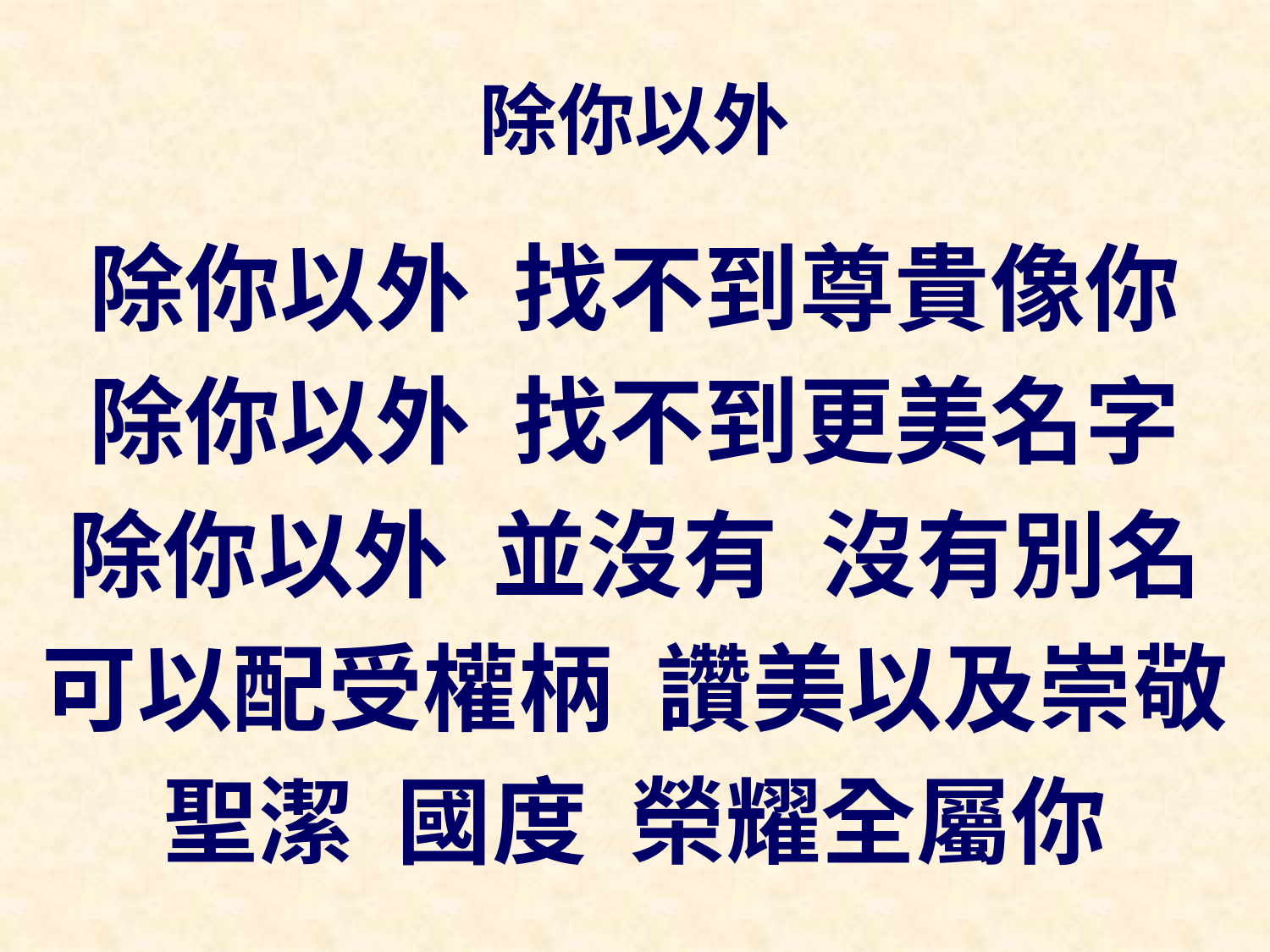

# 除你以外
除你以外  找不到尊貴像你
除你以外  找不到更美名字
除你以外  並沒有  沒有別名
可以配受權柄  讚美以及崇敬
聖潔  國度  榮耀全屬你